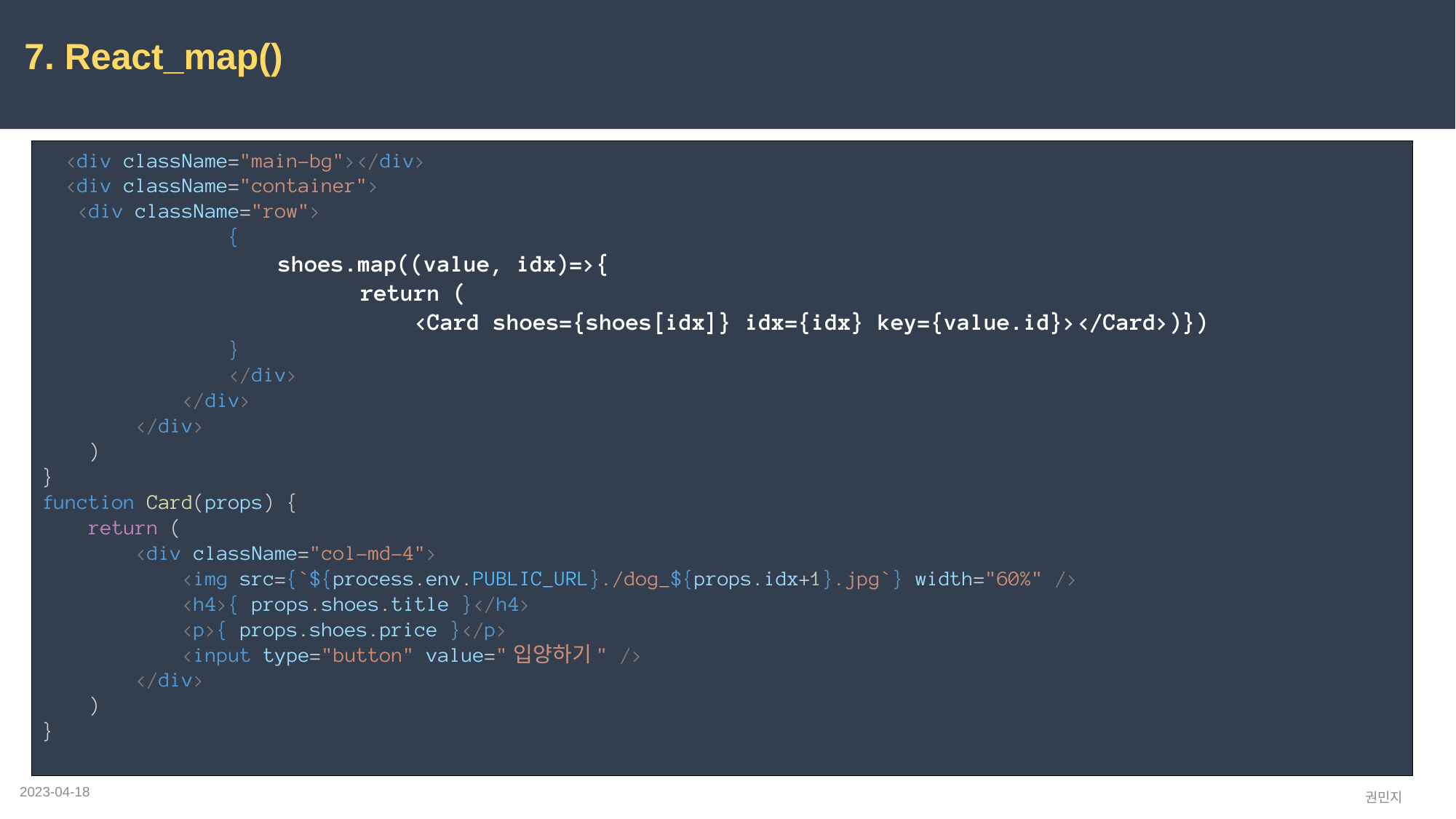

7. React_map()
  <div className="main-bg"></div>
  <div className="container">
   <div className="row">
                {
                    shoes.map((value, idx)=>{
                        return (
                            <Card shoes={shoes[idx]} idx={idx} key={value.id}></Card>)})
                }
                </div>
            </div>
        </div>
    )
}
function Card(props) {
    return (
        <div className="col-md-4">
            <img src={`${process.env.PUBLIC_URL}./dog_${props.idx+1}.jpg`} width="60%" />
            <h4>{ props.shoes.title }</h4>
            <p>{ props.shoes.price }</p>
            <input type="button" value="입양하기" />
        </div>
    )
}
2023-04-18
권민지